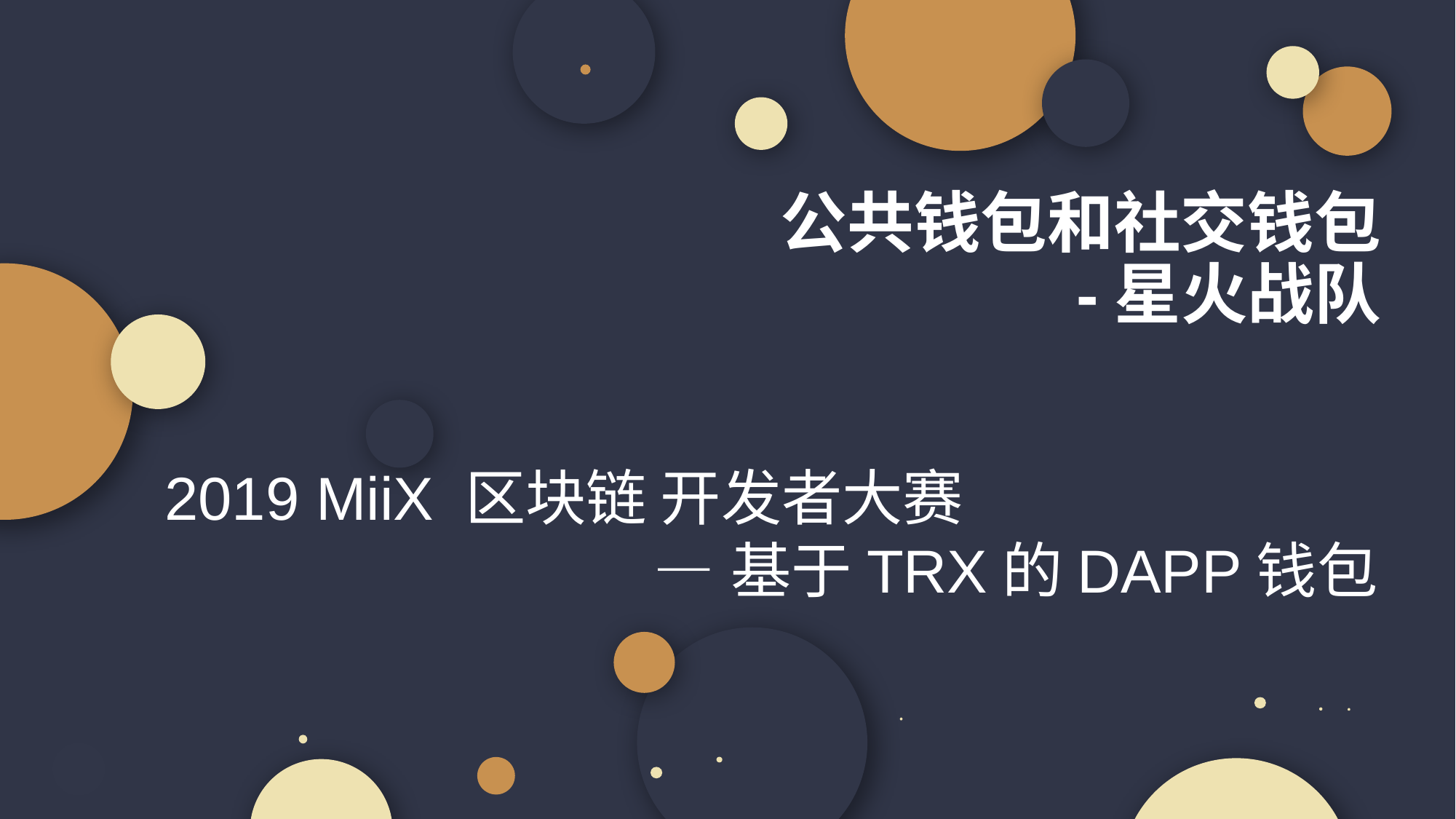

# 公共钱包和社交钱包 -星火战队
2019 MiiX 区块链 开发者大赛
                                    —基于TRX的DAPP钱包